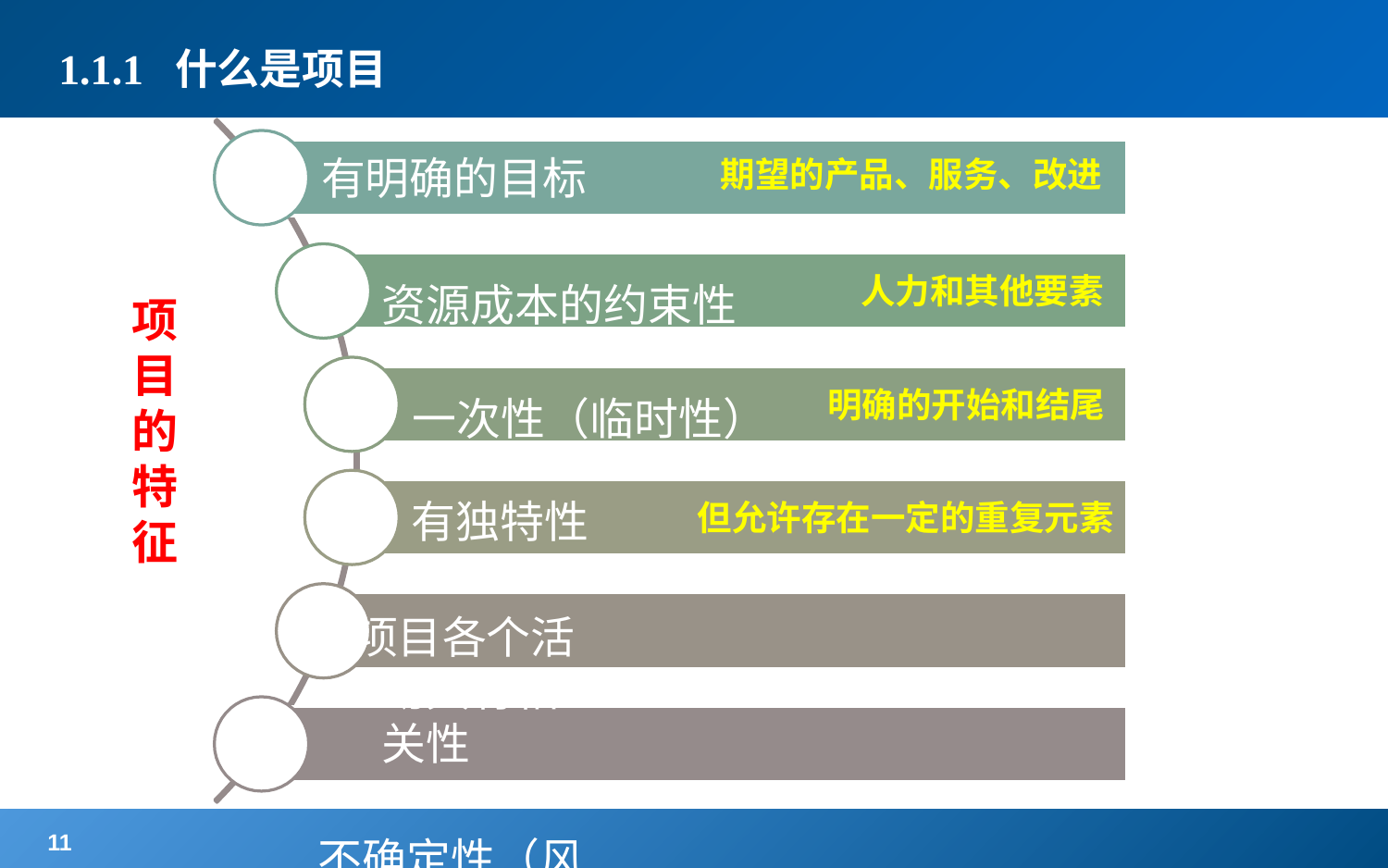

# 1.1.1  什么是项目

期望的产品、服务、改进
有明确的目标
资源成本的约束性
  一次性（临时性）

有独特性

项目各个活动具有相关性

不确定性（风险）

人力和其他要素
项目的特征

明确的开始和结尾

但允许存在一定的重复元素